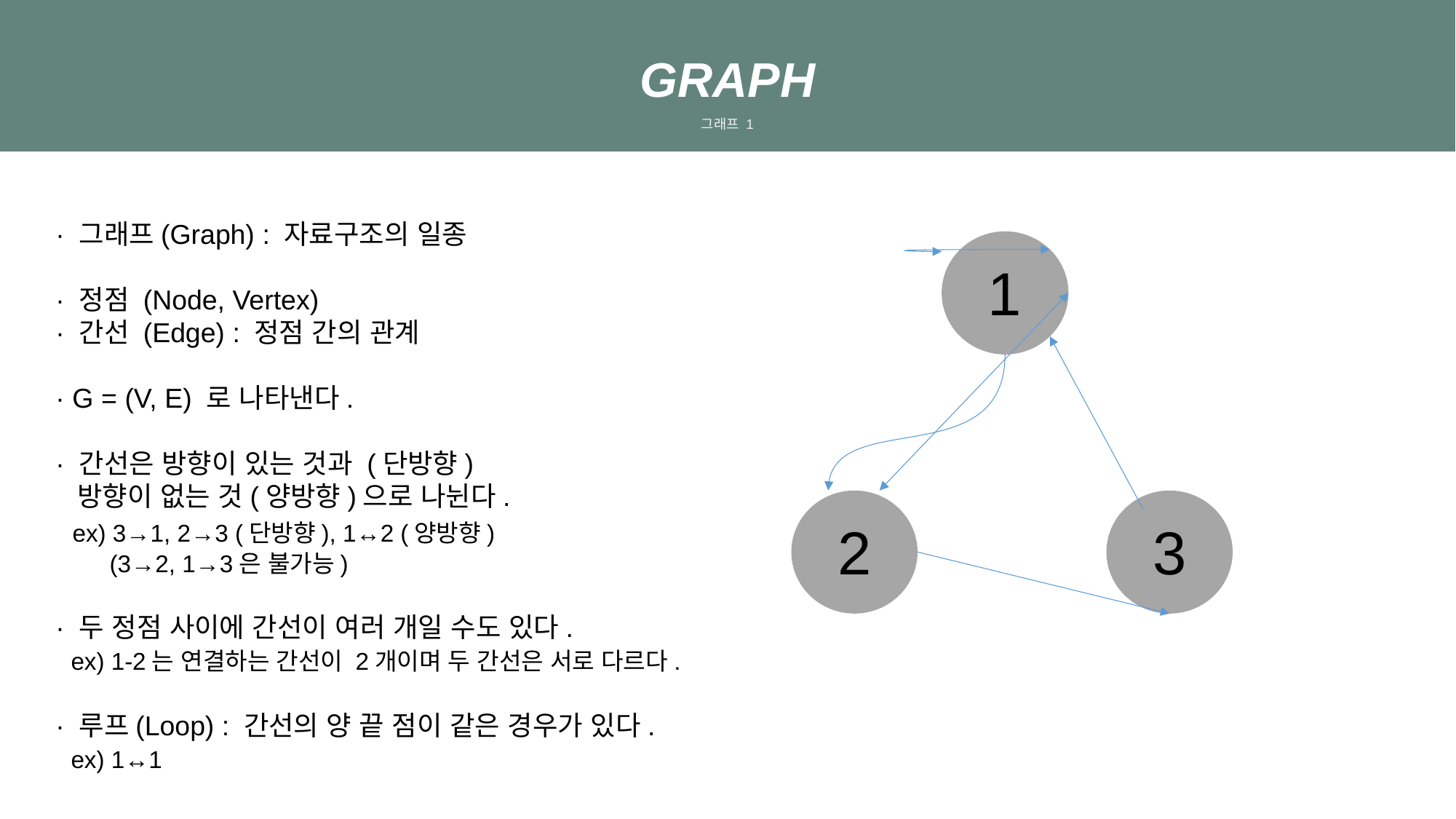

GRAPH
그래프 1
· 그래프(Graph) : 자료구조의 일종

· 정점 (Node, Vertex)
· 간선 (Edge) : 정점 간의 관계

· G = (V, E) 로 나타낸다.

· 간선은 방향이 있는 것과 (단방향)
  방향이 없는 것(양방향)으로 나뉜다.
  ex) 3→1, 2→3 (단방향), 1↔2 (양방향)
        (3→2, 1→3은 불가능)

· 두 정점 사이에 간선이 여러 개일 수도 있다.
  ex) 1-2는 연결하는 간선이 2개이며 두 간선은 서로 다르다.

· 루프(Loop) : 간선의 양 끝 점이 같은 경우가 있다.
  ex) 1↔1
 1
 2
 3